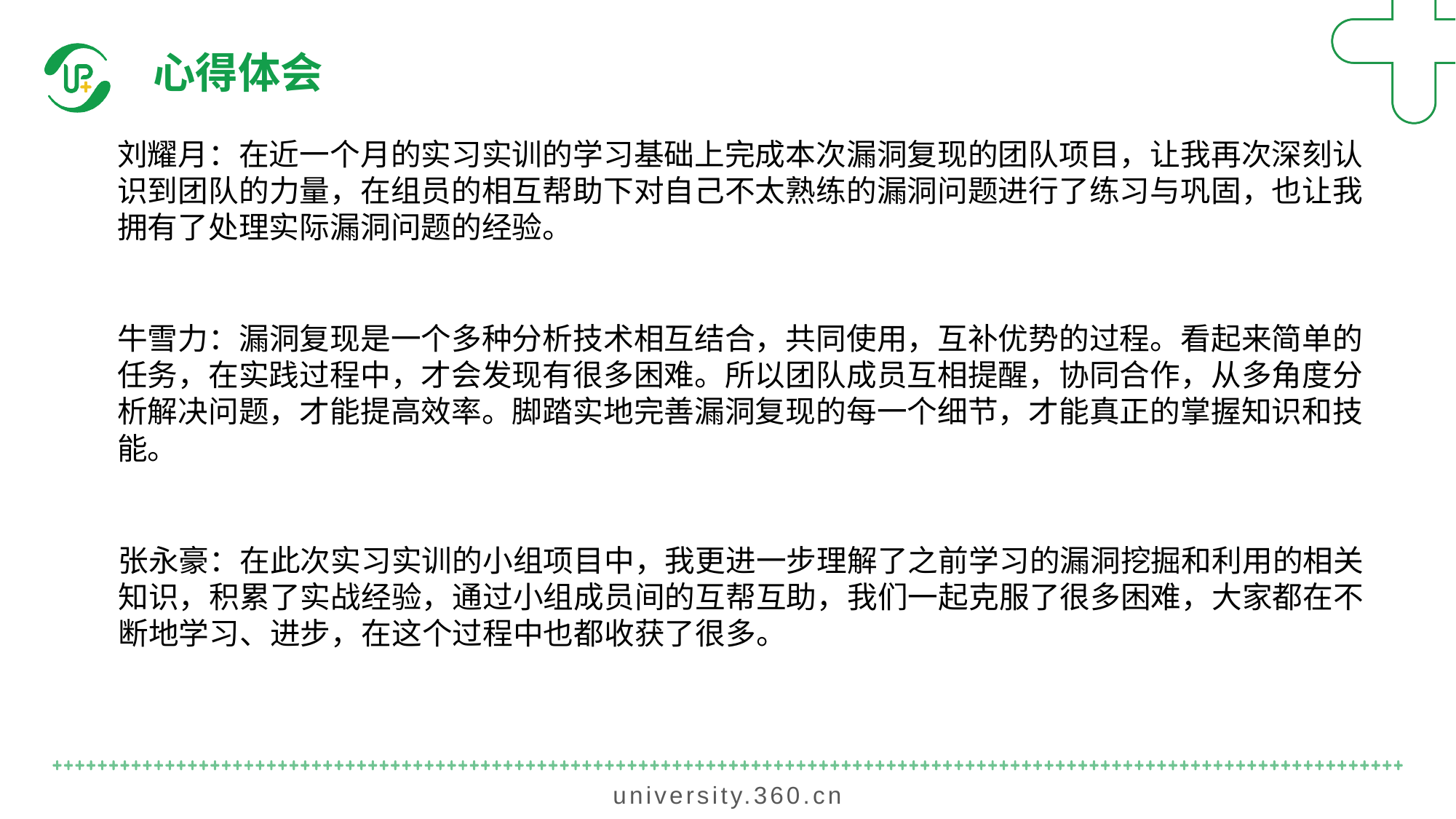

心得体会
刘耀月：在近一个月的实习实训的学习基础上完成本次漏洞复现的团队项目，让我再次深刻认识到团队的力量，在组员的相互帮助下对自己不太熟练的漏洞问题进行了练习与巩固，也让我拥有了处理实际漏洞问题的经验。
牛雪力：漏洞复现是一个多种分析技术相互结合，共同使用，互补优势的过程。看起来简单的任务，在实践过程中，才会发现有很多困难。所以团队成员互相提醒，协同合作，从多角度分析解决问题，才能提高效率。脚踏实地完善漏洞复现的每一个细节，才能真正的掌握知识和技能。
张永豪：在此次实习实训的小组项目中，我更进一步理解了之前学习的漏洞挖掘和利用的相关知识，积累了实战经验，通过小组成员间的互帮互助，我们一起克服了很多困难，大家都在不断地学习、进步，在这个过程中也都收获了很多。